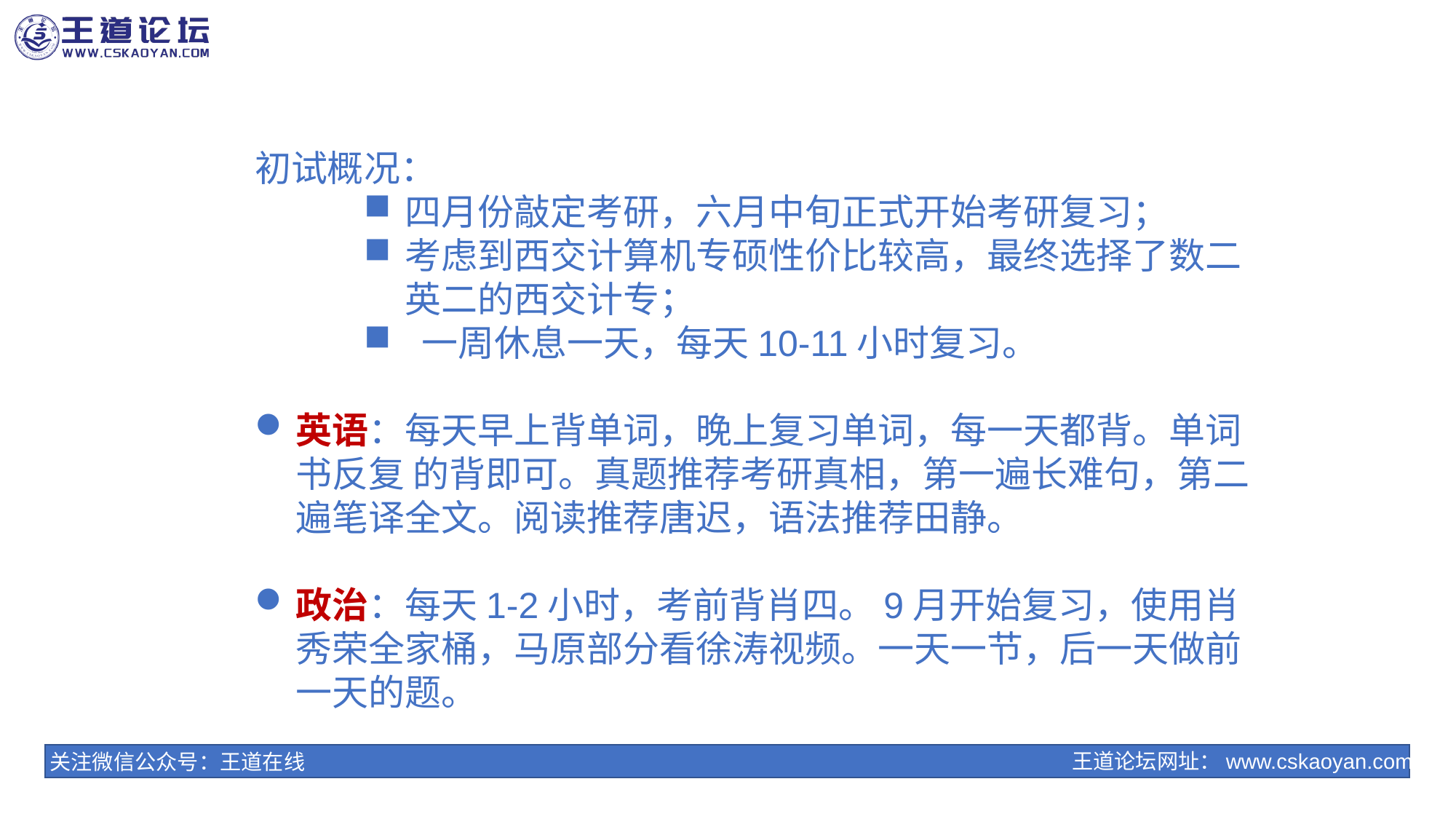

初试概况：
四月份敲定考研，六月中旬正式开始考研复习；
考虑到西交计算机专硕性价比较高，最终选择了数二英二的西交计专；
 一周休息一天，每天10-11小时复习。

英语：每天早上背单词，晚上复习单词，每一天都背。单词书反复 的背即可。真题推荐考研真相，第一遍长难句，第二遍笔译全文。阅读推荐唐迟，语法推荐田静。

政治：每天1-2小时，考前背肖四。9月开始复习，使用肖秀荣全家桶，马原部分看徐涛视频。一天一节，后一天做前一天的题。

王道论坛网址：www.cskaoyan.com
关注微信公众号：王道在线